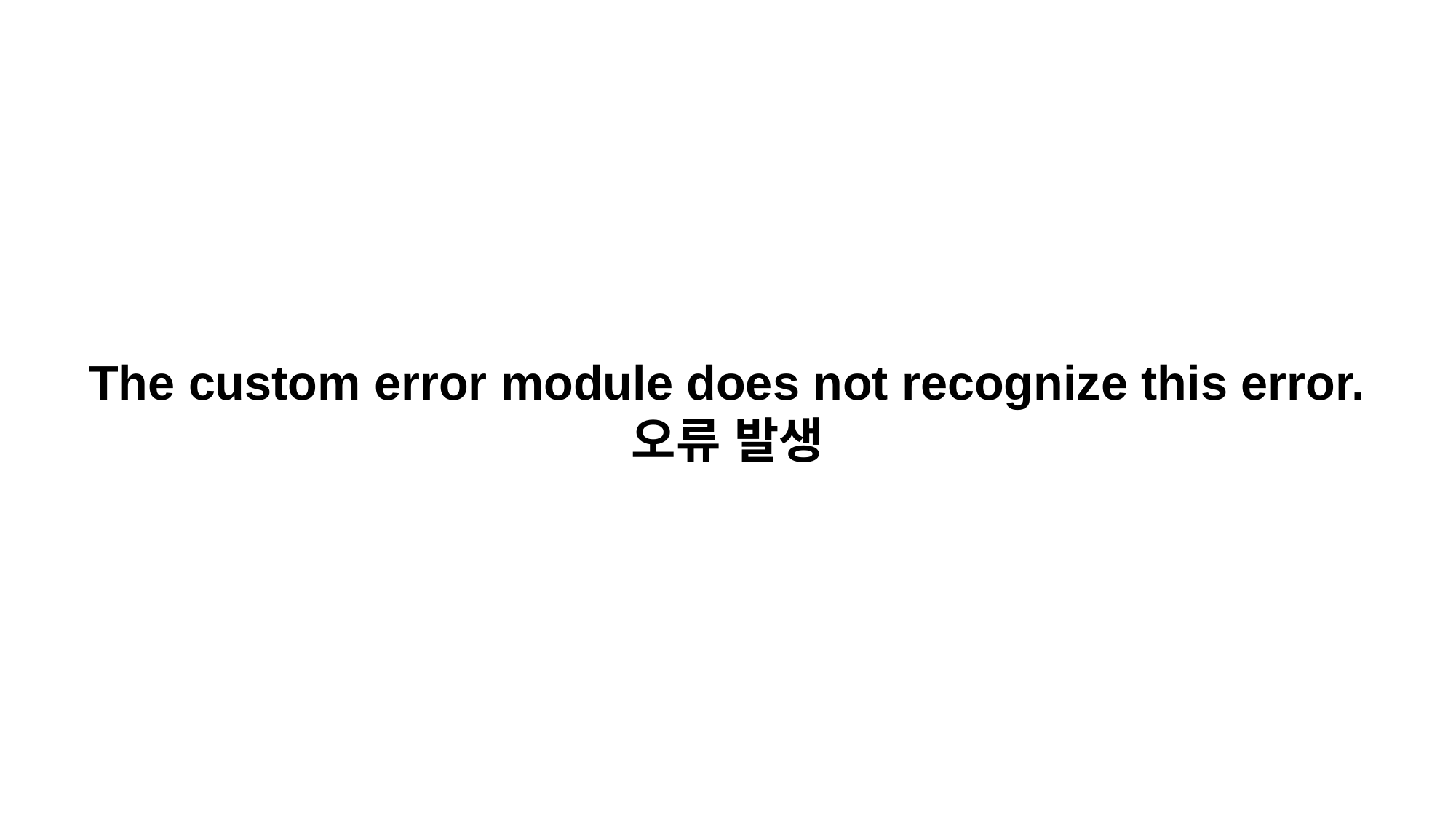

The custom error module does not recognize this error.
오류 발생